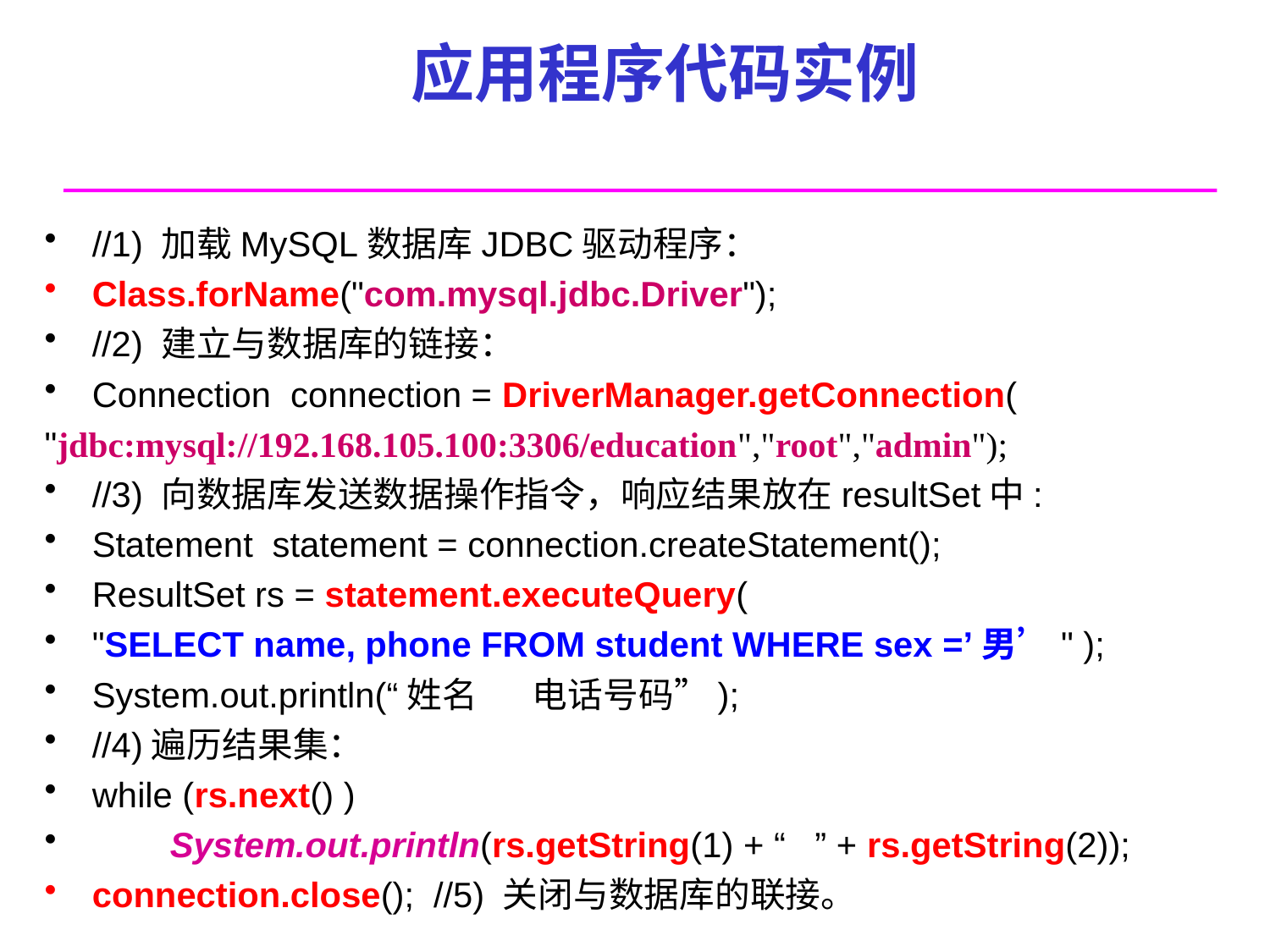

# 应用程序代码实例
//1) 加载MySQL数据库JDBC驱动程序：
Class.forName("com.mysql.jdbc.Driver");
//2) 建立与数据库的链接：
Connection  connection = DriverManager.getConnection(
"jdbc:mysql://192.168.105.100:3306/education","root","admin");
//3) 向数据库发送数据操作指令，响应结果放在resultSet中:
Statement  statement = connection.createStatement();
ResultSet rs = statement.executeQuery(
"SELECT name, phone FROM student WHERE sex =’男’" );
System.out.println(“姓名       电话号码”);
//4)遍历结果集：
while (rs.next() )
        System.out.println(rs.getString(1) + “   ” + rs.getString(2));
connection.close();  //5) 关闭与数据库的联接。